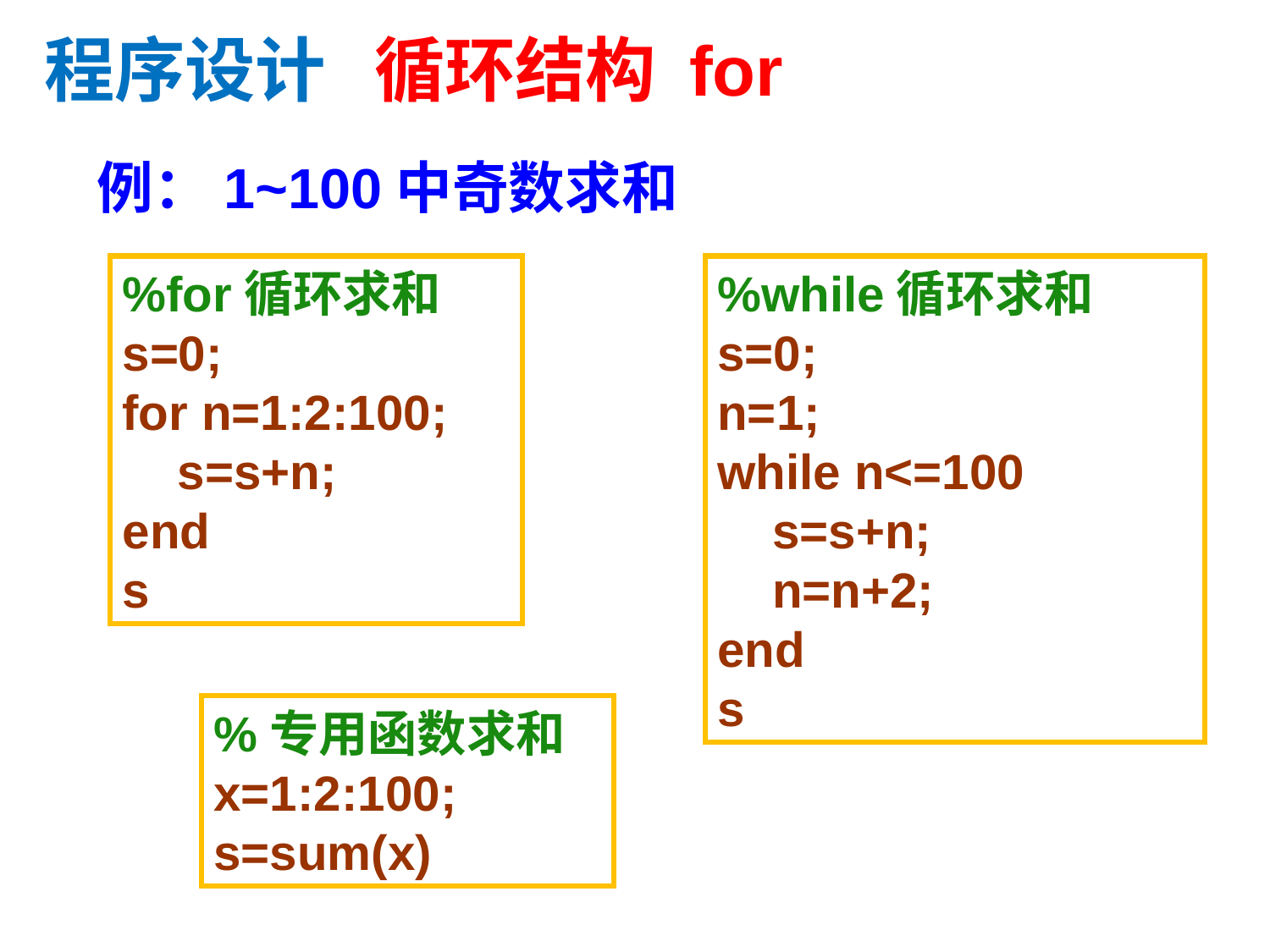

程序设计   循环结构 for
例：1~100中奇数求和
%for循环求和
s=0;
for n=1:2:100;
    s=s+n;
end
s
%while循环求和
s=0;
n=1;
while n<=100
    s=s+n;
    n=n+2;
end
s
%专用函数求和
x=1:2:100;
s=sum(x)